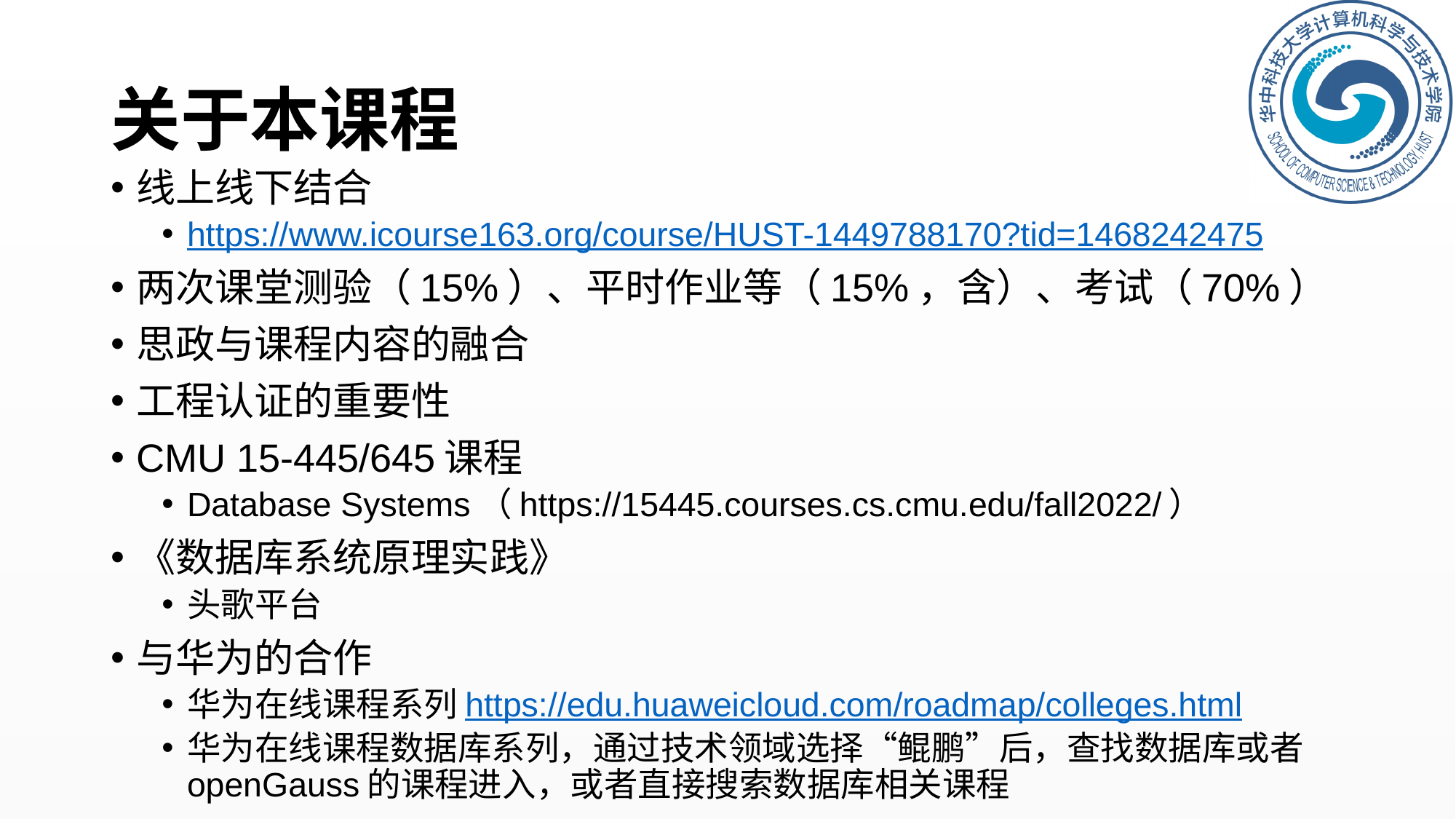

# 关于本课程
线上线下结合
https://www.icourse163.org/course/HUST-1449788170?tid=1468242475
两次课堂测验（15%）、平时作业等（15%，含）、考试（70%）
思政与课程内容的融合
工程认证的重要性
CMU 15-445/645课程
Database Systems（https://15445.courses.cs.cmu.edu/fall2022/）
《数据库系统原理实践》
头歌平台
与华为的合作
华为在线课程系列https://edu.huaweicloud.com/roadmap/colleges.html
华为在线课程数据库系列，通过技术领域选择“鲲鹏”后，查找数据库或者openGauss的课程进入，或者直接搜索数据库相关课程